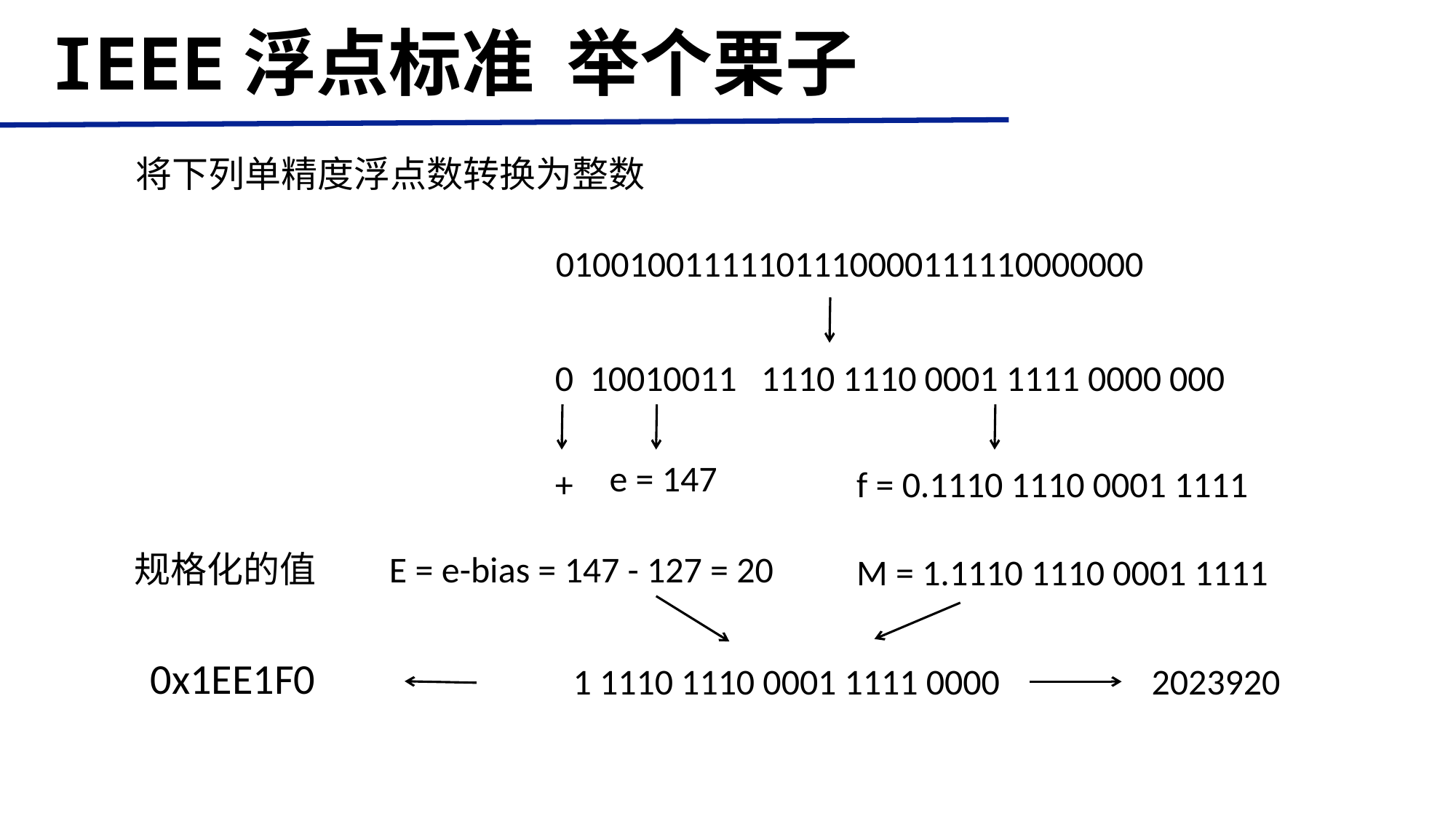

# IEEE浮点标准  举个栗子
将下列单精度浮点数转换为整数
01001001111101110000111110000000
0  10010011   1110 1110 0001 1111 0000 000
e = 147
+
f = 0.1110 1110 0001 1111
规格化的值
E = e-bias = 147 - 127 = 20
M = 1.1110 1110 0001 1111
0x1EE1F0
1 1110 1110 0001 1111 0000
2023920